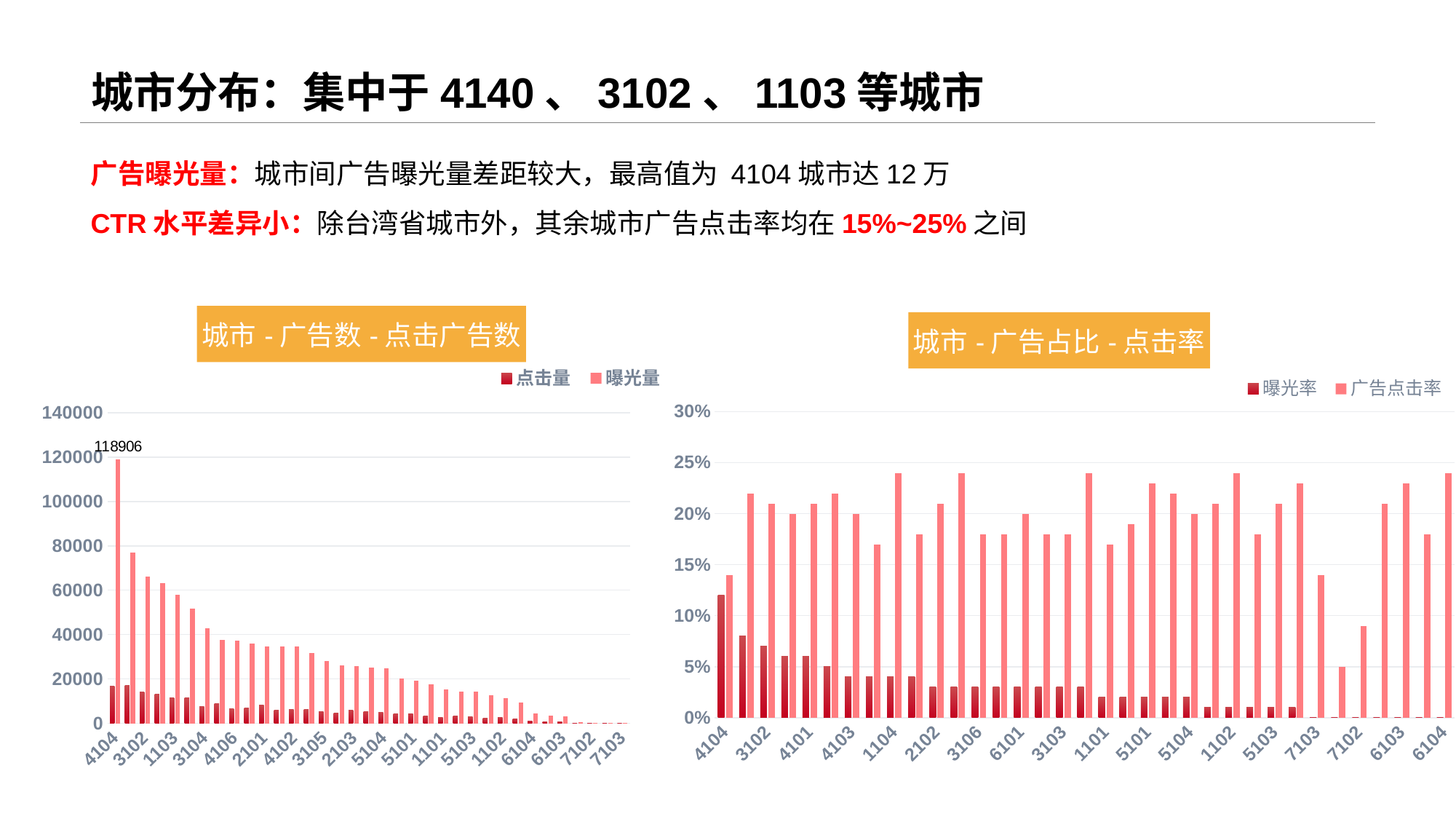

# 城市分布：集中于4140、3102、1103等城市
广告曝光量：城市间广告曝光量差距较大，最高值为 4104城市达12万
CTR水平差异小：除台湾省城市外，其余城市广告点击率均在15%~25%之间

### Chart: 城市-广告占比-点击率

| Category | 曝光率 | 广告点击率 |
|---|---|---|
| 4104 | 0.12 | 0.14 |
| 3107 | 0.08 | 0.22 |
| 3102 | 0.07 | 0.21 |
| 1103 | 0.06 | 0.2 |
| 4101 | 0.06 | 0.21 |
| 5102 | 0.05 | 0.22 |
| 4103 | 0.04 | 0.2 |
| 4106 | 0.04 | 0.17 |
| 1104 | 0.04 | 0.24 |
| 3104 | 0.04 | 0.18 |
| 2102 | 0.03 | 0.21 |
| 2103 | 0.03 | 0.24 |
| 3106 | 0.03 | 0.18 |
| 3105 | 0.03 | 0.18 |
| 6101 | 0.03 | 0.2 |
| 4102 | 0.03 | 0.18 |
| 3103 | 0.03 | 0.18 |
| 2101 | 0.03 | 0.24 |
| 1101 | 0.02 | 0.17 |
| (空白) | 0.02 | 0.19 |
| 5101 | 0.02 | 0.23 |
| 1105 | 0.02 | 0.22 |
| 5104 | 0.02 | 0.2 |
| 6105 | 0.01 | 0.21 |
| 1102 | 0.01 | 0.24 |
| 3101 | 0.01 | 0.18 |
| 5103 | 0.01 | 0.21 |
| 6102 | 0.01 | 0.23 |
| 7103 | 0.0 | 0.14 |
| 7101 | 0.0 | 0.05 |
| 7102 | 0.0 | 0.09 |
| 5105 | 0.0 | 0.21 |
| 6103 | 0.0 | 0.23 |
| 4105 | 0.0 | 0.18 |
| 6104 | 0.0 | 0.24 |

### Chart: 城市-广告数-点击广告数

| Category | 点击量 | 曝光量 |
|---|---|---|
| 4104 | 16851.0 | 118906.0 |
| 3107 | 17199.0 | 76811.0 |
| 3102 | 14219.0 | 66178.0 |
| 4101 | 13248.0 | 63023.0 |
| 1103 | 11533.0 | 57933.0 |
| 5102 | 11578.0 | 51849.0 |
| 3104 | 7631.0 | 42765.0 |
| 1104 | 8956.0 | 37755.0 |
| 4106 | 6457.0 | 37157.0 |
| 4103 | 7105.0 | 35907.0 |
| 2101 | 8346.0 | 34709.0 |
| 3103 | 6079.0 | 34614.0 |
| 4102 | 6325.0 | 34575.0 |
| 6101 | 6359.0 | 31789.0 |
| 3105 | 5185.0 | 28162.0 |
| 3106 | 4715.0 | 26256.0 |
| 2103 | 6132.0 | 25732.0 |
| 2102 | 5221.0 | 25242.0 |
| 5104 | 4956.0 | 24931.0 |
| 1105 | 4399.0 | 20297.0 |
| 5101 | 4434.0 | 19299.0 |
| 未知 | 3376.0 | 17640.0 |
| 1101 | 2567.0 | 15183.0 |
| 6102 | 3334.0 | 14370.0 |
| 5103 | 2938.0 | 14267.0 |
| 3101 | 2253.0 | 12691.0 |
| 1102 | 2718.0 | 11522.0 |
| 6105 | 2009.0 | 9551.0 |
| 6104 | 1094.0 | 4607.0 |
| 4105 | 664.0 | 3619.0 |
| 6103 | 739.0 | 3209.0 |
| 5105 | 122.0 | 585.0 |
| 7102 | 27.0 | 287.0 |
| 7101 | 9.0 | 164.0 |
| 7103 | 9.0 | 65.0 |